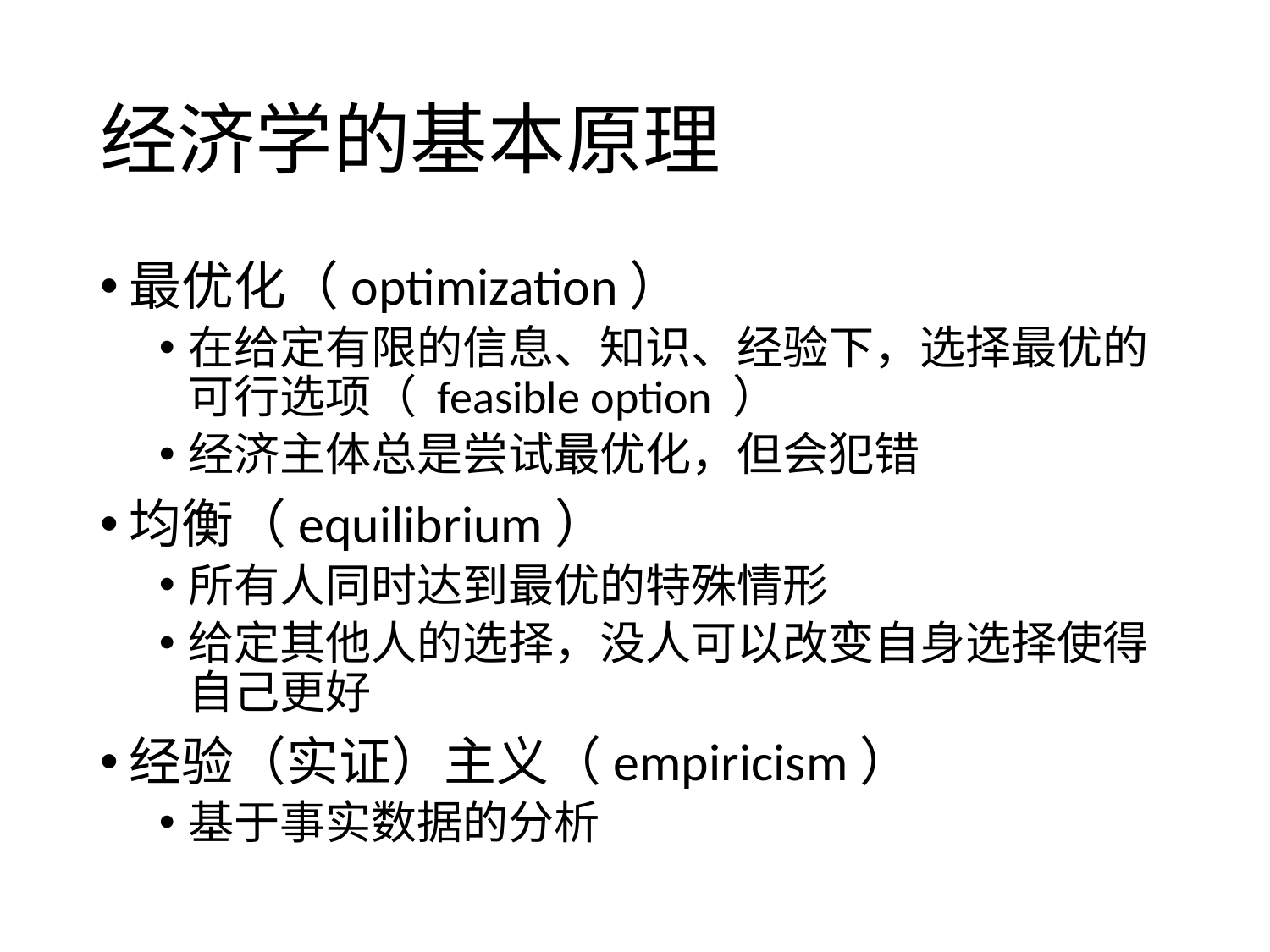

# 经济学的基本原理
最优化（optimization）
在给定有限的信息、知识、经验下，选择最优的可行选项（ feasible option ）
经济主体总是尝试最优化，但会犯错
均衡（equilibrium）
所有人同时达到最优的特殊情形
给定其他人的选择，没人可以改变自身选择使得自己更好
经验（实证）主义（empiricism）
基于事实数据的分析